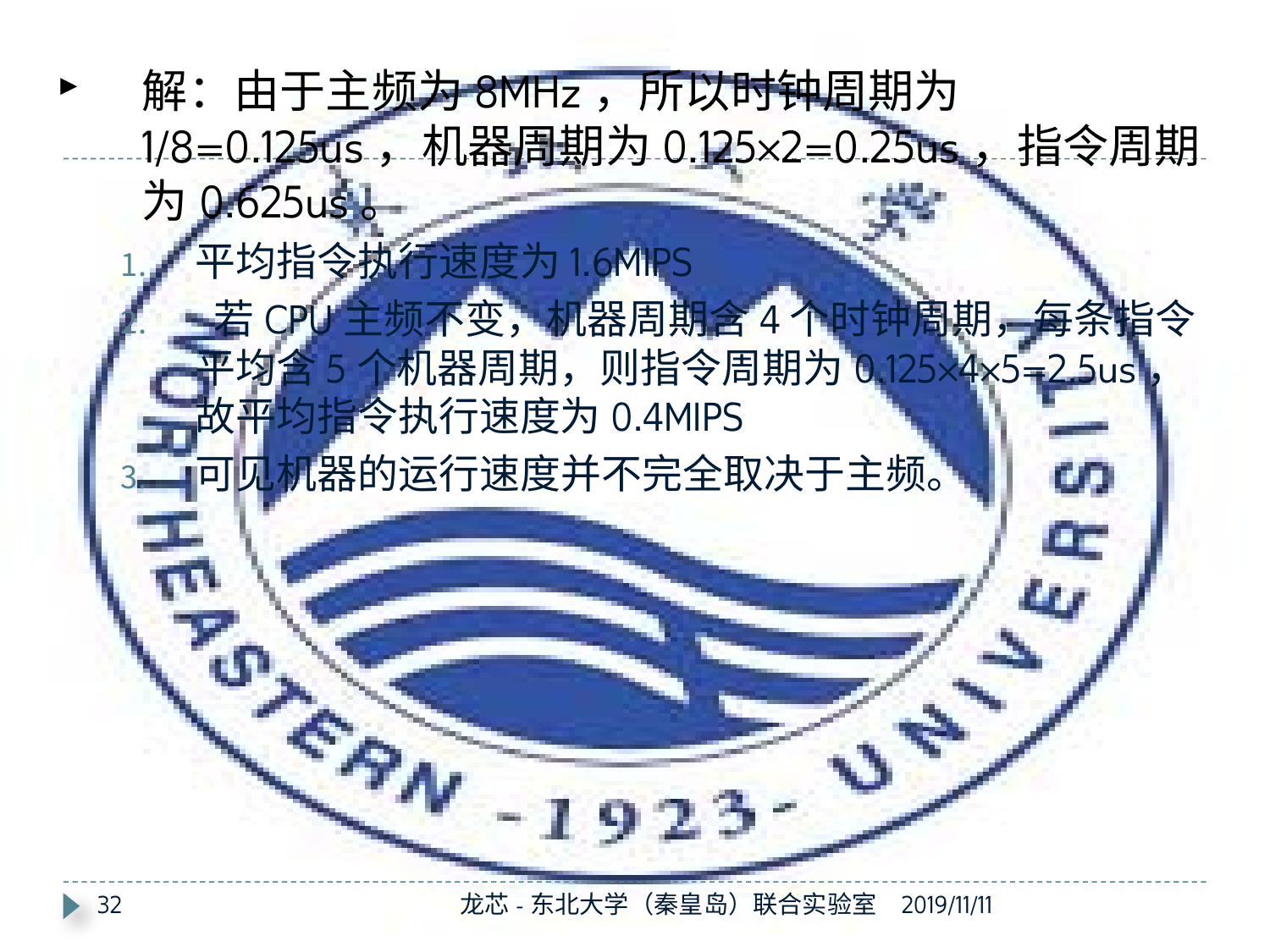

解：由于主频为8MHz，所以时钟周期为1/8=0.125us，机器周期为0.125×2=0.25us，指令周期为0.625us。
平均指令执行速度为1.6MIPS
 若CPU主频不变，机器周期含4个时钟周期，每条指令平均含5个机器周期，则指令周期为0.125×4×5=2.5us，故平均指令执行速度为0.4MIPS
可见机器的运行速度并不完全取决于主频。
32
龙芯-东北大学（秦皇岛）联合实验室
2019/11/11